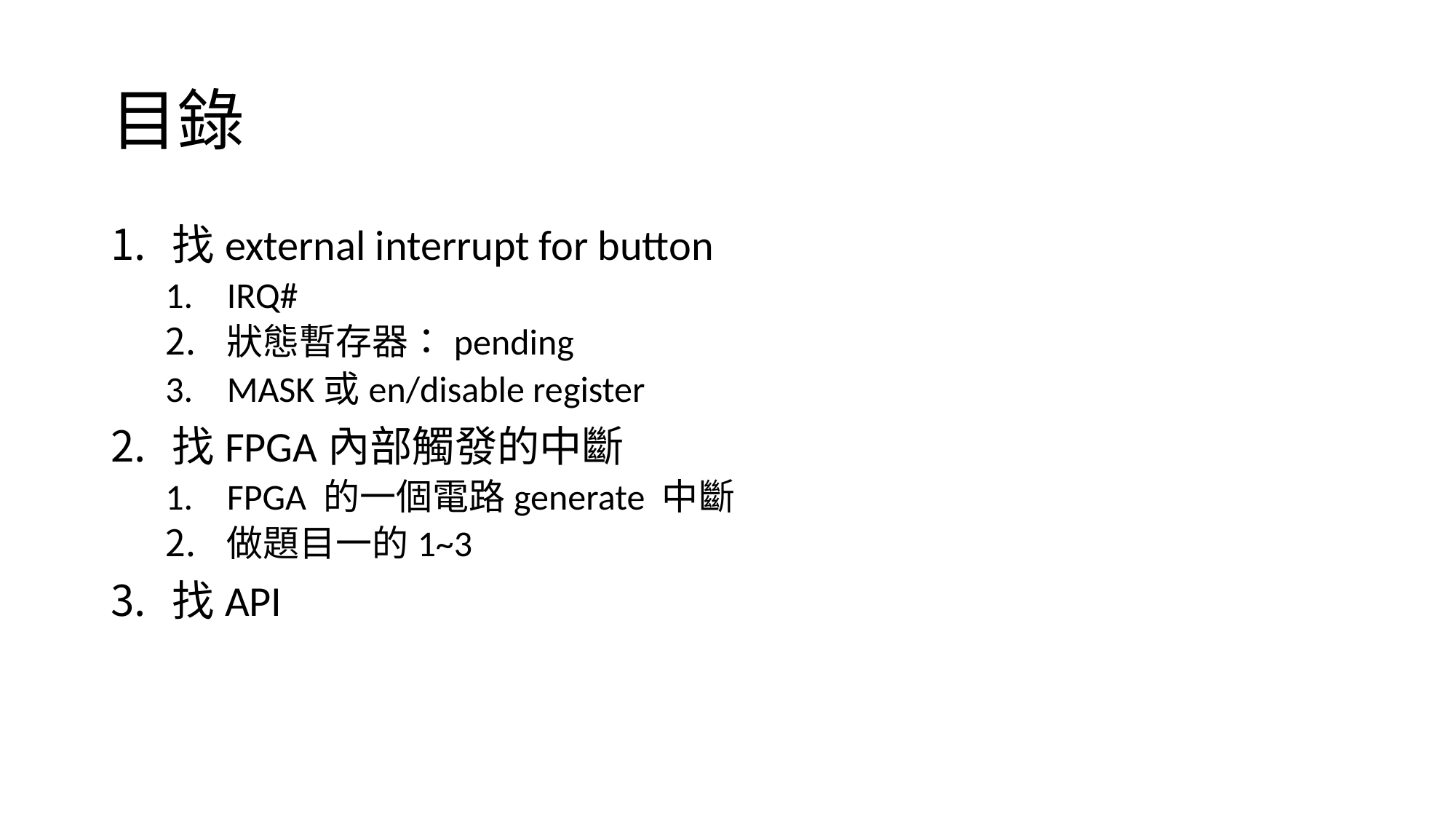

# 目錄
找external interrupt for button
IRQ#
狀態暫存器：pending
MASK或en/disable register
找FPGA內部觸發的中斷
FPGA 的一個電路generate 中斷
做題目一的1~3
找API